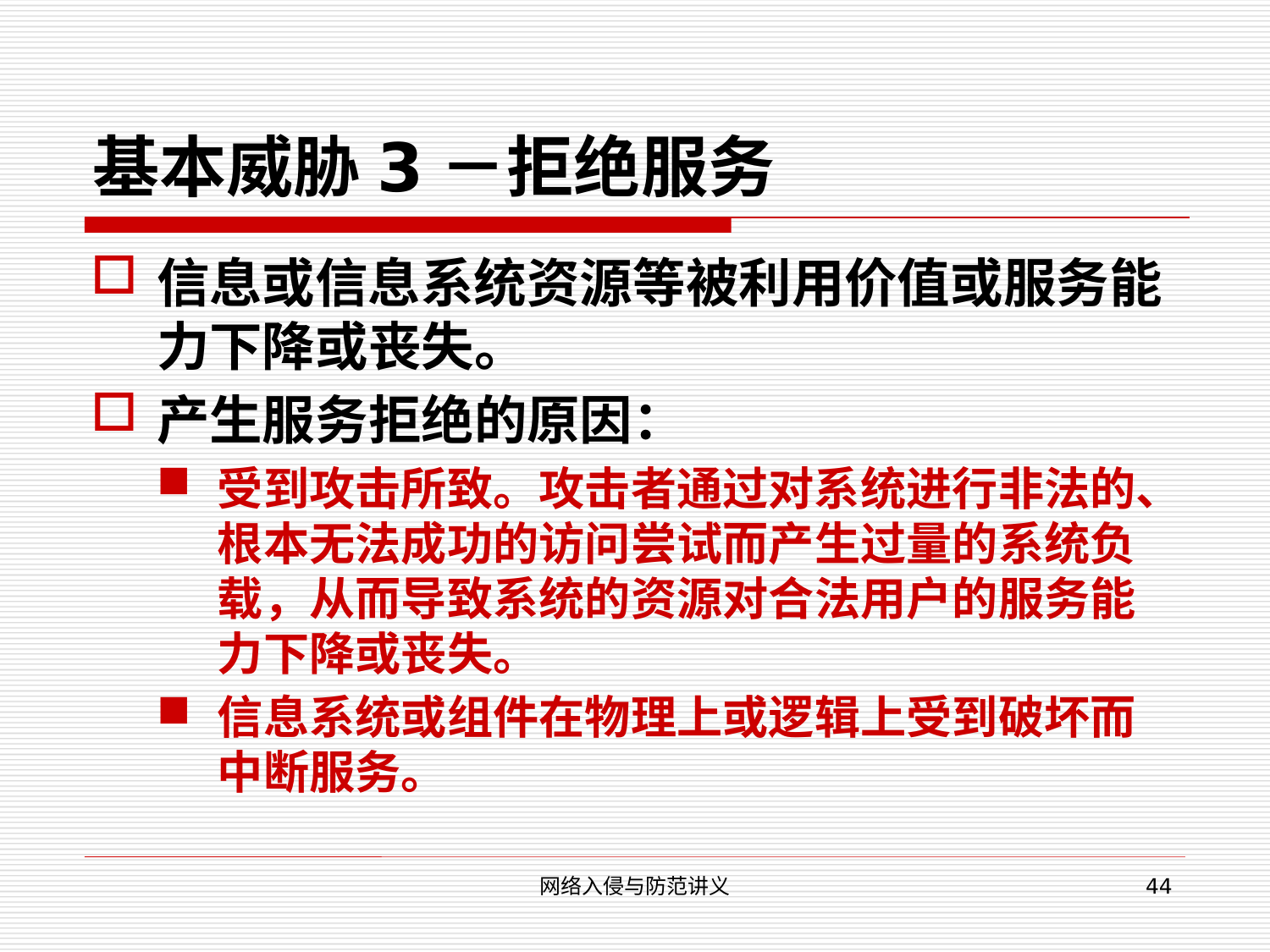

基本威胁3－拒绝服务
信息或信息系统资源等被利用价值或服务能力下降或丧失。
产生服务拒绝的原因：
受到攻击所致。攻击者通过对系统进行非法的、根本无法成功的访问尝试而产生过量的系统负载，从而导致系统的资源对合法用户的服务能力下降或丧失。
信息系统或组件在物理上或逻辑上受到破坏而中断服务。

网络入侵与防范讲义
44